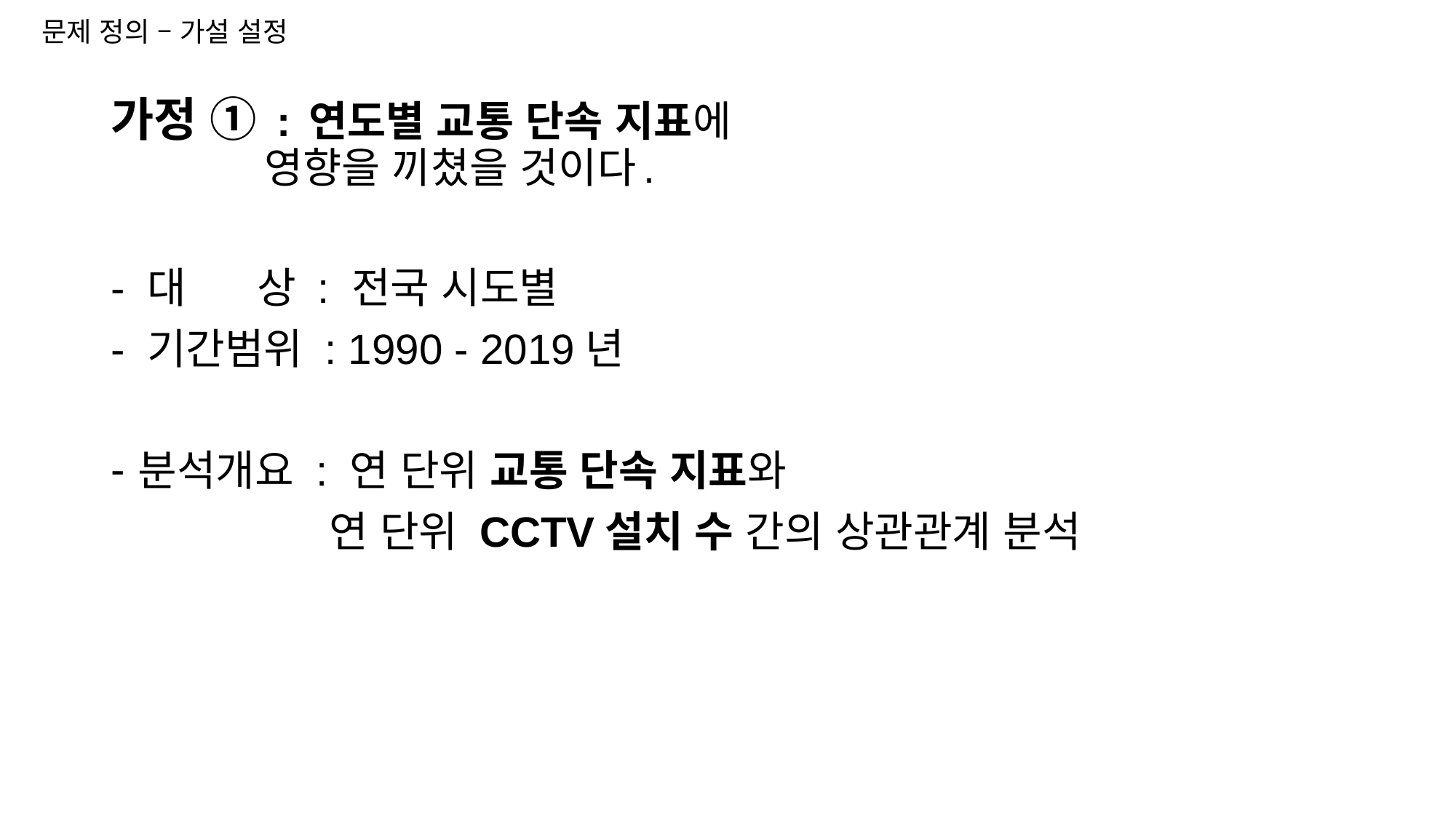

문제 정의 – 가설 설정
# 가정 ① : 연도별 교통 단속 지표에 영향을 끼쳤을 것이다.
- 대      상 : 전국 시도별
- 기간범위 : 1990 - 2019년

분석개요 : 연 단위 교통 단속 지표와
		연 단위 CCTV설치 수 간의 상관관계 분석